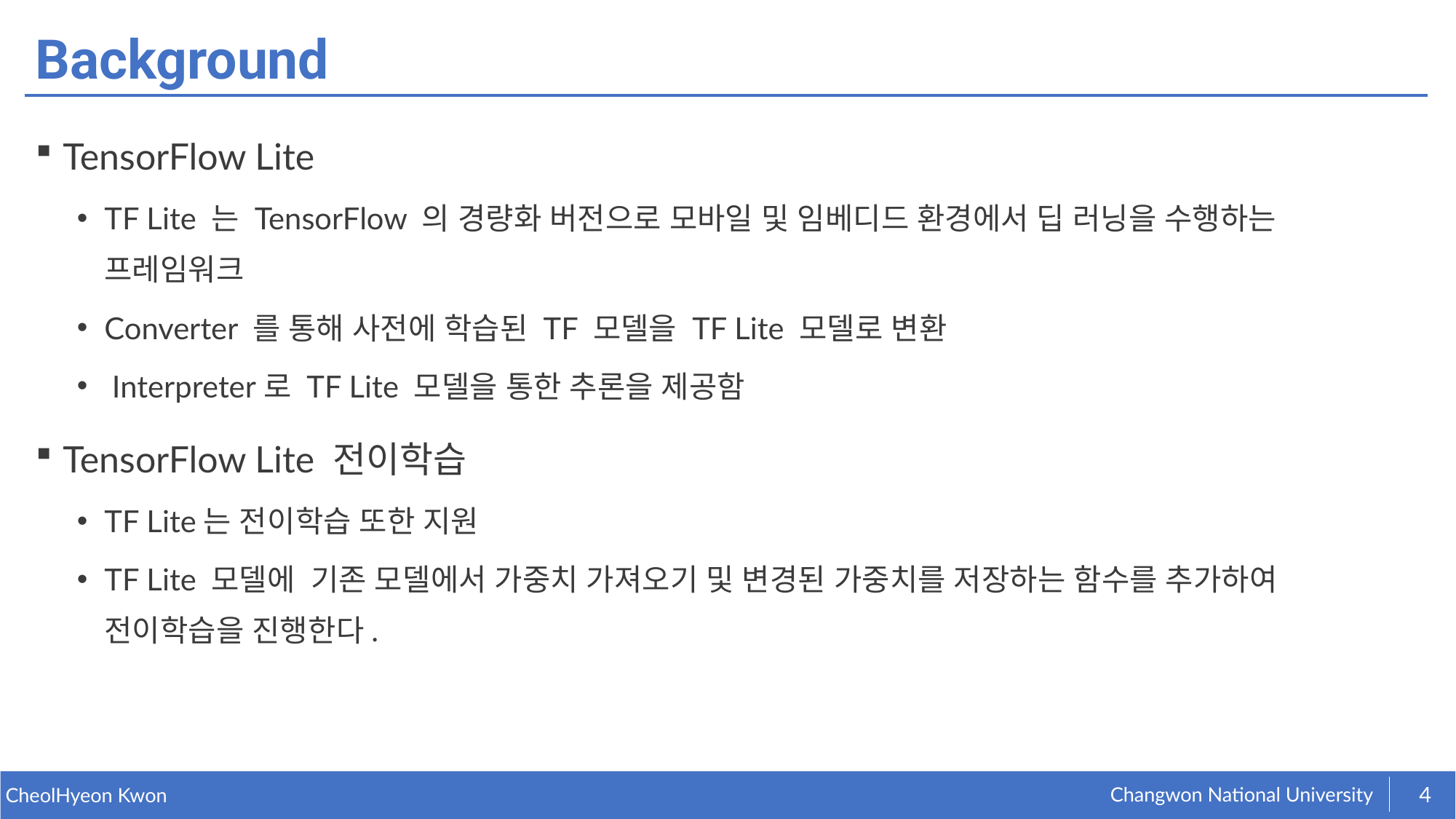

# Background
TensorFlow Lite
TF Lite 는 TensorFlow 의 경량화 버전으로 모바일 및 임베디드 환경에서 딥 러닝을 수행하는 프레임워크
Converter 를 통해 사전에 학습된 TF 모델을 TF Lite 모델로 변환
 Interpreter로 TF Lite 모델을 통한 추론을 제공함
TensorFlow Lite 전이학습
TF Lite는 전이학습 또한 지원
TF Lite 모델에  기존 모델에서 가중치 가져오기 및 변경된 가중치를 저장하는 함수를 추가하여 전이학습을 진행한다.

4